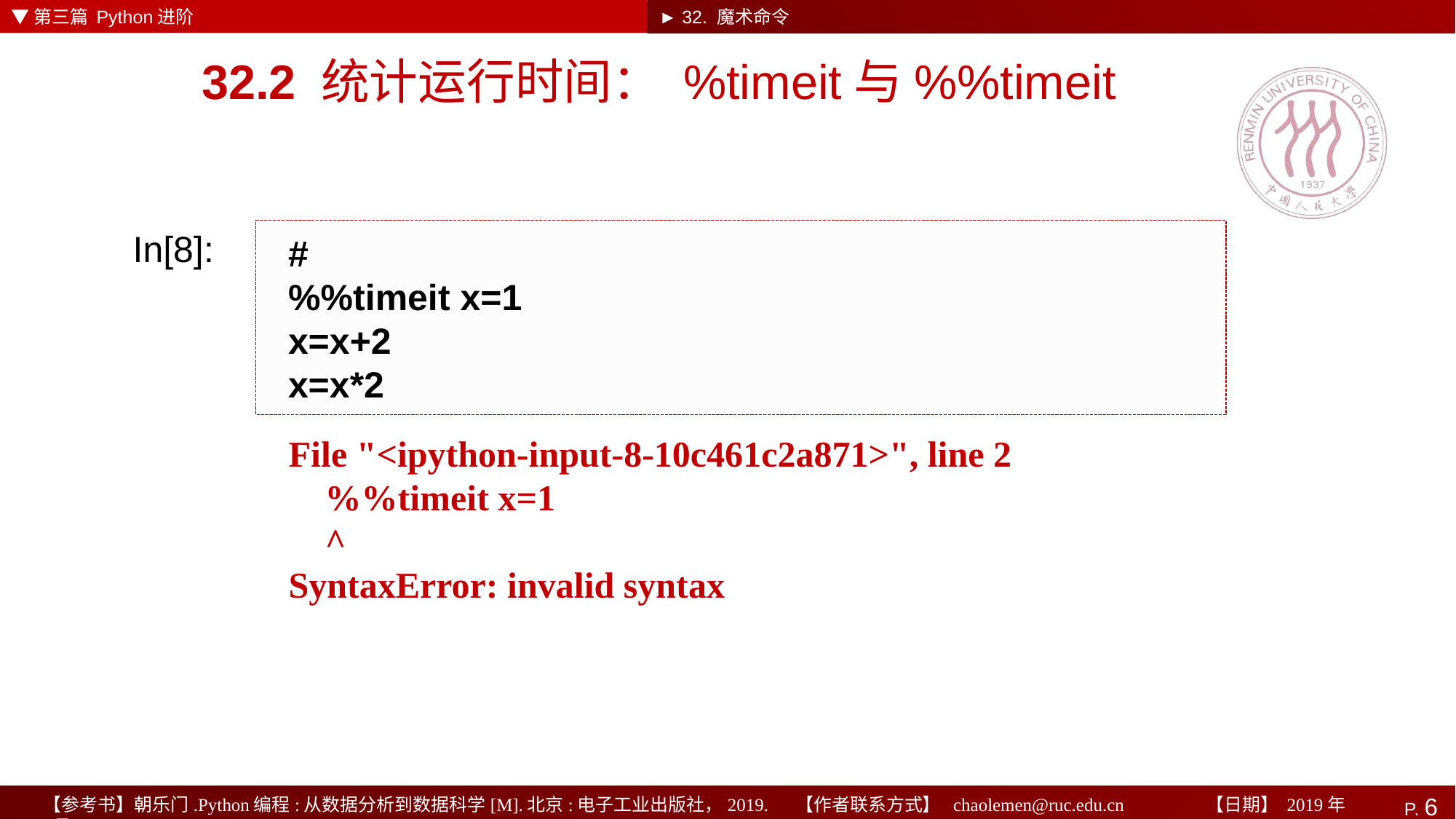

▼第三篇 Python进阶
► 32. 魔术命令
# 32.2 统计运行时间： %timeit与%%timeit
In[8]:
#
%%timeit x=1
x=x+2
x=x*2

File "<ipython-input-8-10c461c2a871>", line 2
    %%timeit x=1
    ^
SyntaxError: invalid syntax